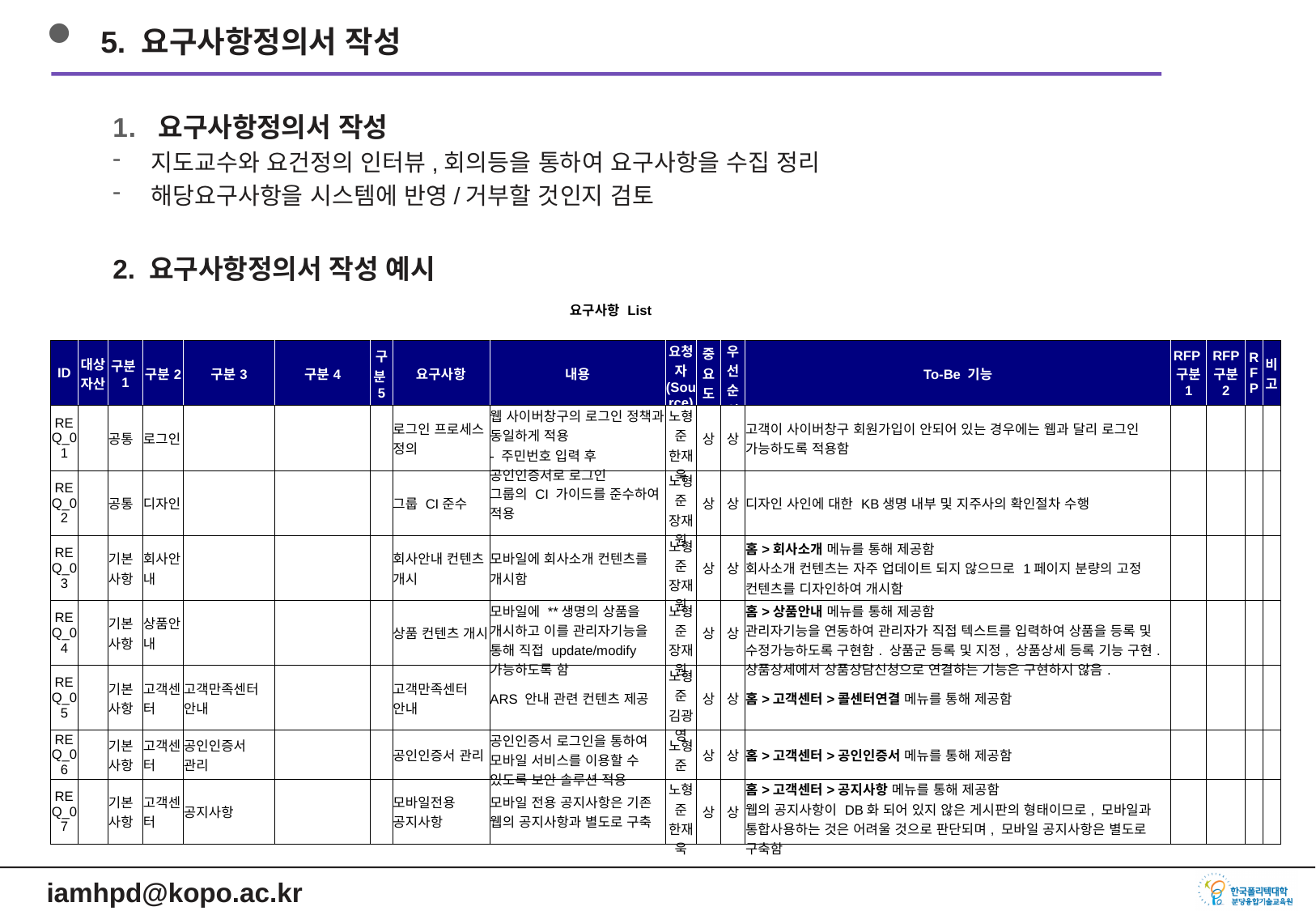

5. 요구사항정의서 작성
요구사항정의서 작성
지도교수와 요건정의 인터뷰,회의등을 통하여 요구사항을 수집 정리
해당요구사항을 시스템에 반영/거부할 것인지 검토

2. 요구사항정의서 작성 예시

| 요구사항 List |  |  |  |  |  |  |  |  |  |  |  |  |  |  |  |  |
| --- | --- | --- | --- | --- | --- | --- | --- | --- | --- | --- | --- | --- | --- | --- | --- | --- |
|  |  |  |  |  |  |  |  |  |  |  |  |  |  |  |  |  |
| ID | 대상자산 | 구분1 | 구분2 | 구분3 | 구분4 | 구분5 | 요구사항 | 내용 | 요청자 (Source) | 중요도 | 우선순위 | To-Be 기능 | RFP구분 1 | RFP 구분 2 | RFP | 비고 |
| REQ\_01 |  | 공통 | 로그인 |  |  |  | 로그인 프로세스 정의 | 웹 사이버창구의 로그인 정책과 동일하게 적용 - 주민번호 입력 후 공인인증서로 로그인 | 노형준 한재욱 | 상 | 상 | 고객이 사이버창구 회원가입이 안되어 있는 경우에는 웹과 달리 로그인 가능하도록 적용함 |  |  |  |  |
| REQ\_02 |  | 공통 | 디자인 |  |  |  | 그룹 CI준수 | 그룹의 CI 가이드를 준수하여 적용 | 노형준 장재원 | 상 | 상 | 디자인 사인에 대한 KB생명 내부 및 지주사의 확인절차 수행 |  |  |  |  |
| REQ\_03 |  | 기본사항 | 회사안내 |  |  |  | 회사안내 컨텐츠 개시 | 모바일에 회사소개 컨텐츠를 개시함 | 노형준 장재원 | 상 | 상 | 홈>회사소개 메뉴를 통해 제공함 회사소개 컨텐츠는 자주 업데이트 되지 않으므로 1페이지 분량의 고정 컨텐츠를 디자인하여 개시함 |  |  |  |  |
| REQ\_04 |  | 기본사항 | 상품안내 |  |  |  | 상품 컨텐츠 개시 | 모바일에 \*\*생명의 상품을 개시하고 이를 관리자기능을 통해 직접 update/modify 가능하도록 함 | 노형준 장재원 | 상 | 상 | 홈>상품안내 메뉴를 통해 제공함 관리자기능을 연동하여 관리자가 직접 텍스트를 입력하여 상품을 등록 및 수정가능하도록 구현함. 상품군 등록 및 지정, 상품상세 등록 기능 구현. 상품상세에서 상품상담신청으로 연결하는 기능은 구현하지 않음. |  |  |  |  |
| REQ\_05 |  | 기본사항 | 고객센터 | 고객만족센터 안내 |  |  | 고객만족센터 안내 | ARS 안내 관련 컨텐츠 제공 | 노형준 김광영 | 상 | 상 | 홈>고객센터>콜센터연결 메뉴를 통해 제공함 |  |  |  |  |
| REQ\_06 |  | 기본사항 | 고객센터 | 공인인증서 관리 |  |  | 공인인증서 관리 | 공인인증서 로그인을 통하여 모바일 서비스를 이용할 수 있도록 보안 솔루션 적용 | 노형준 | 상 | 상 | 홈>고객센터>공인인증서 메뉴를 통해 제공함 |  |  |  |  |
| REQ\_07 |  | 기본사항 | 고객센터 | 공지사항 |  |  | 모바일전용 공지사항 | 모바일 전용 공지사항은 기존 웹의 공지사항과 별도로 구축 | 노형준 한재욱 | 상 | 상 | 홈>고객센터>공지사항 메뉴를 통해 제공함 웹의 공지사항이 DB화 되어 있지 않은 게시판의 형태이므로, 모바일과 통합사용하는 것은 어려울 것으로 판단되며, 모바일 공지사항은 별도로 구축함 |  |  |  |  |